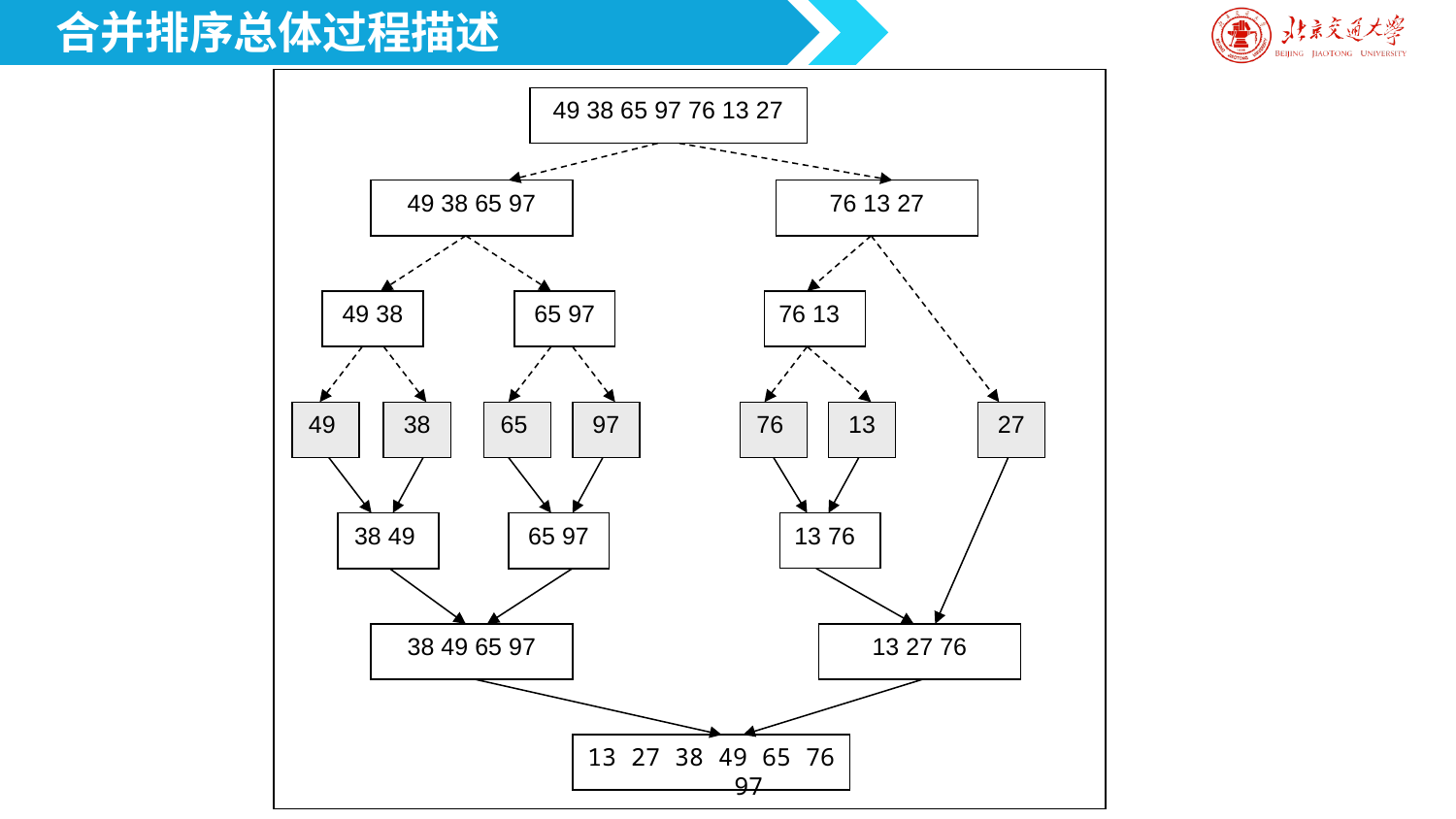

合并排序总体过程描述

49 38 65 97 76 13 27

49 38 65 97
76 13 27

49 38
65 97
76 13

49
38
65
97
76
13
27

38 49
65 97
13 76

38 49 65 97
13 27 76

13 27 38 49 65 76 97